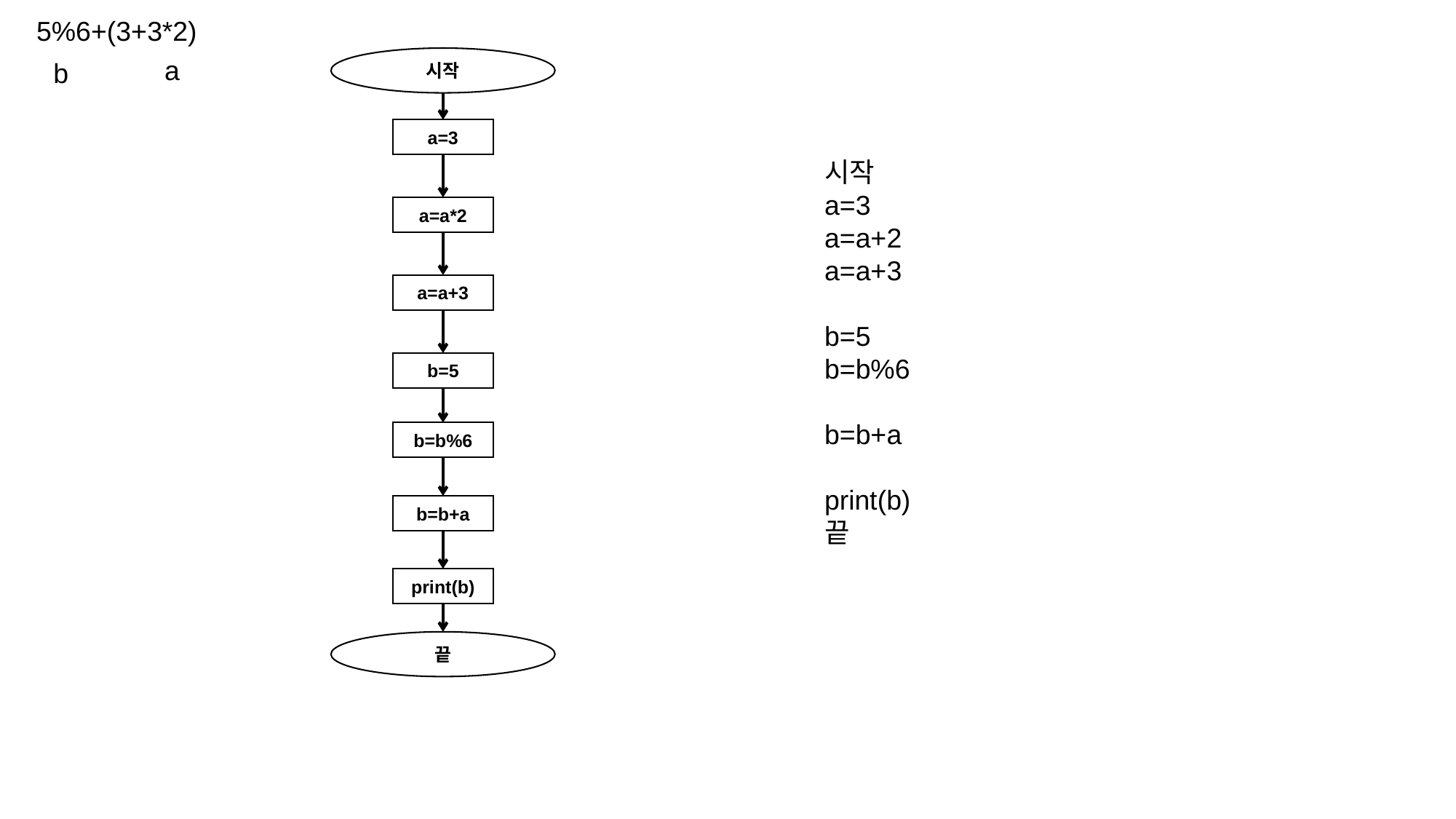

5%6+(3+3*2)
a
시작
b
a=3
시작
a=3
a=a+2
a=a+3
b=5
b=b%6
b=b+a
print(b)
끝

a=a*2
a=a+3
b=5
b=b%6
b=b+a
print(b)
끝